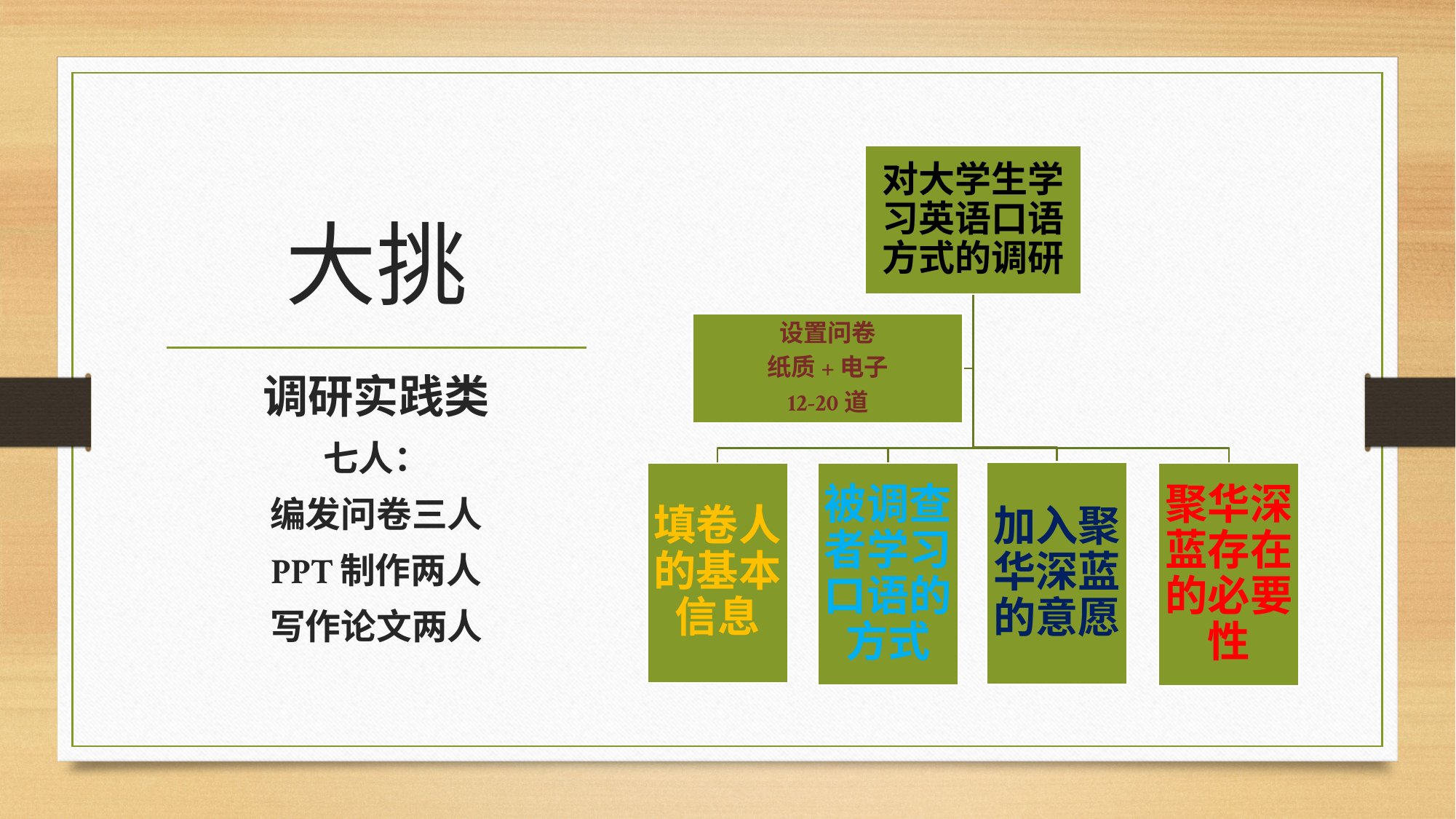

对大学生学习英语口语方式的调研
填卷人的基本信息
被调查者学习口语的方式
加入聚华深蓝的意愿
聚华深蓝存在的必要性
设置问卷
纸质+电子
12-20道
# 大挑
调研实践类
七人：
编发问卷三人
PPT制作两人
写作论文两人